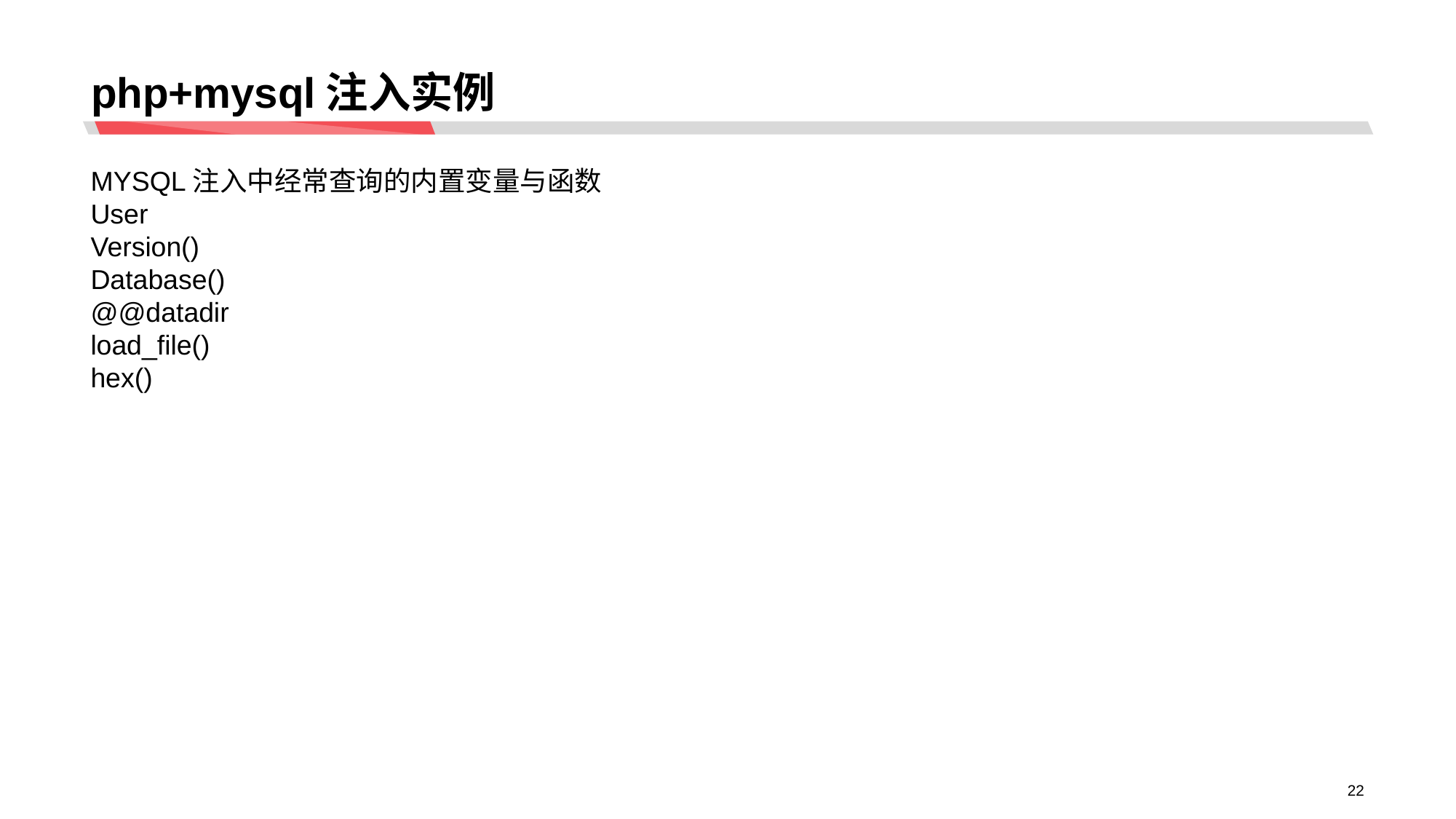

# php+mysql注入实例
MYSQL注入中经常查询的内置变量与函数
User
Version()
Database()
@@datadir
load_file()
hex()
22